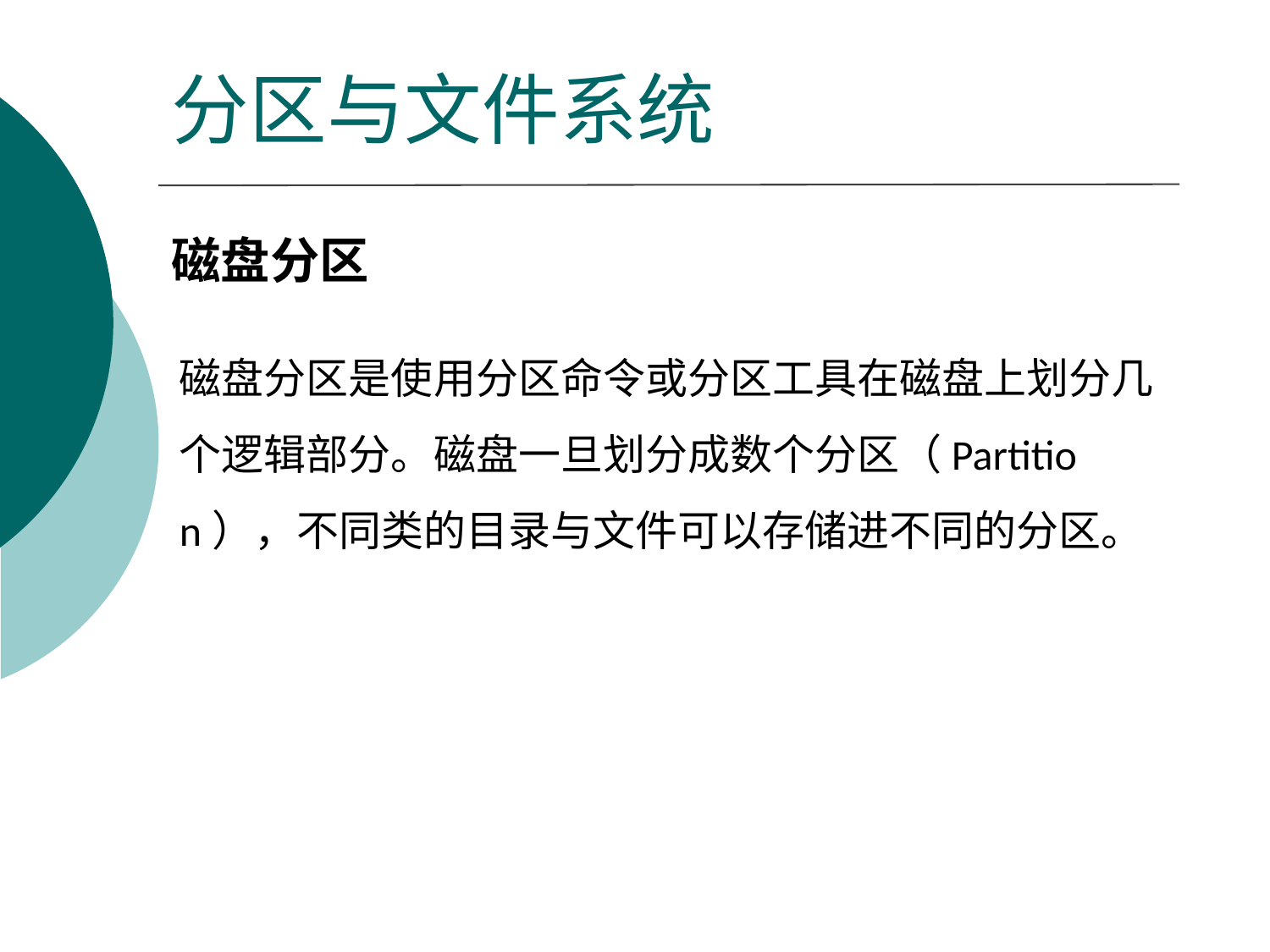

分区与文件系统
磁盘分区
磁盘分区是使用分区命令或分区工具在磁盘上划分几个逻辑部分。磁盘一旦划分成数个分区（Partition），不同类的目录与文件可以存储进不同的分区。